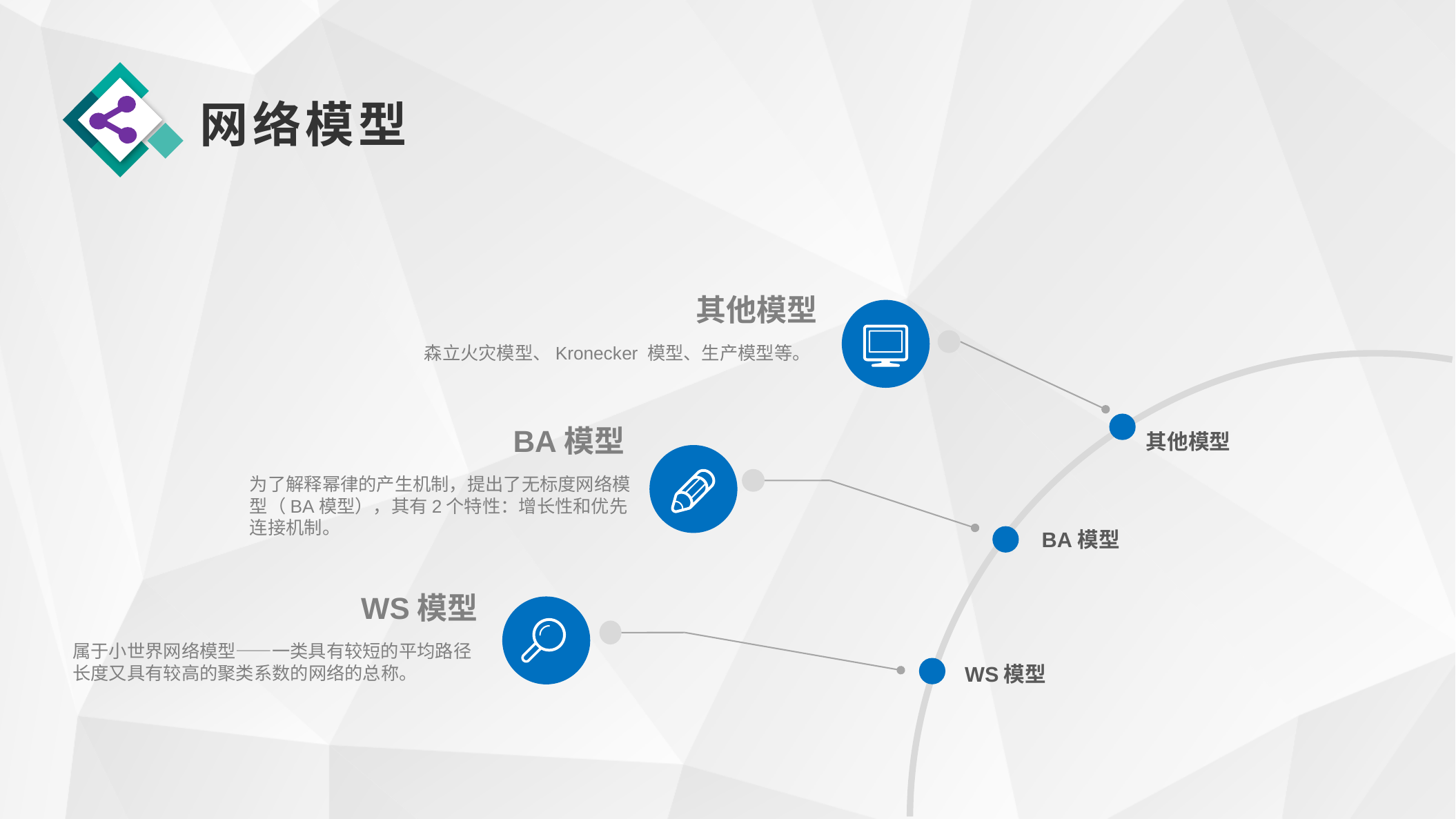

网络模型

其他模型
森立火灾模型、Kronecker 模型、生产模型等。

BA模型
为了解释幂律的产生机制，提出了无标度网络模型（BA模型），其有2个特性：增长性和优先连接机制。
其他模型

BA模型

WS模型
属于小世界网络模型——一类具有较短的平均路径长度又具有较高的聚类系数的网络的总称。

WS模型